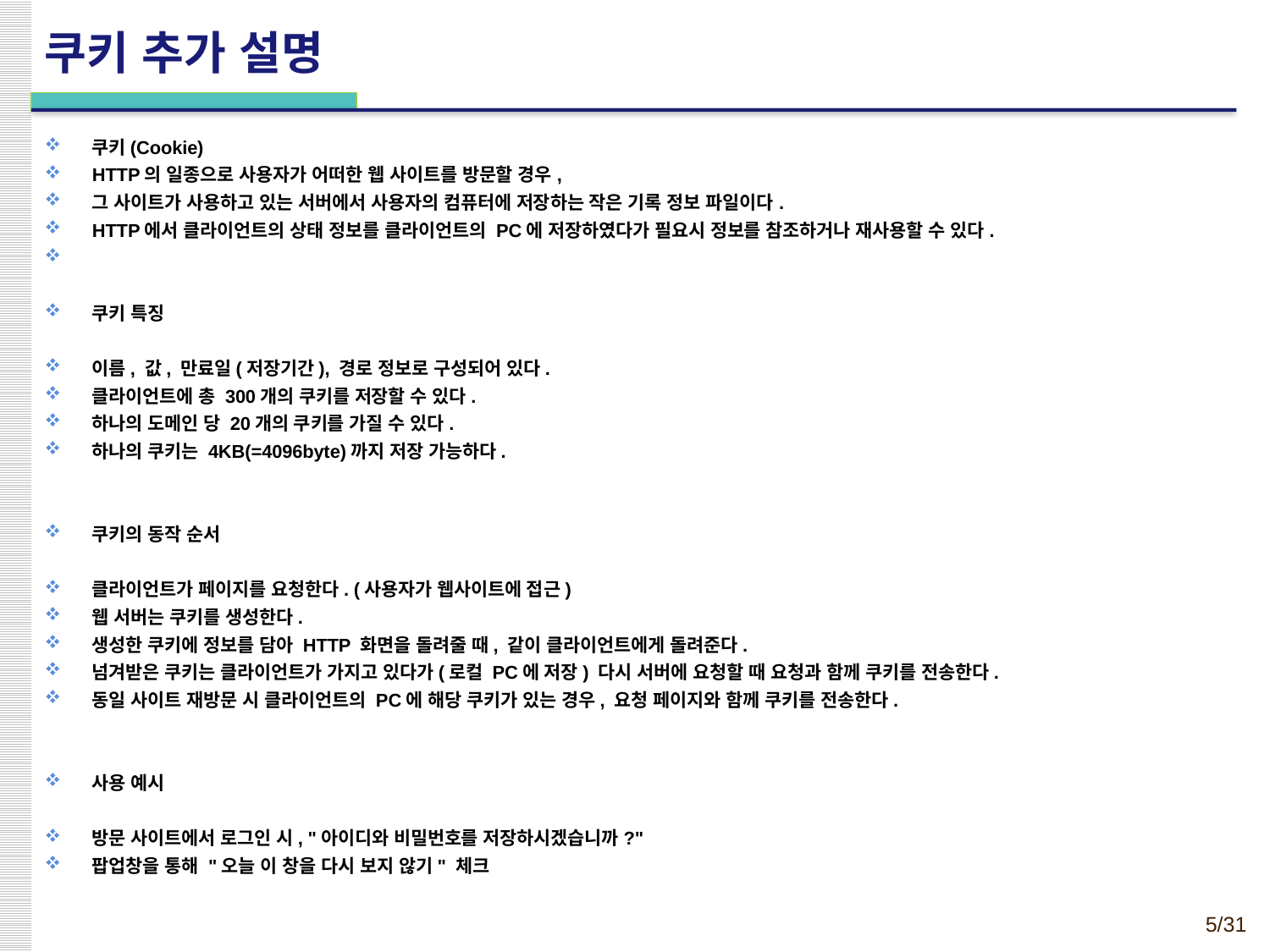

# 쿠키 추가 설명
쿠키(Cookie)
HTTP의 일종으로 사용자가 어떠한 웹 사이트를 방문할 경우,
그 사이트가 사용하고 있는 서버에서 사용자의 컴퓨터에 저장하는 작은 기록 정보 파일이다.
HTTP에서 클라이언트의 상태 정보를 클라이언트의 PC에 저장하였다가 필요시 정보를 참조하거나 재사용할 수 있다.

쿠키 특징

이름, 값, 만료일(저장기간), 경로 정보로 구성되어 있다.
클라이언트에 총 300개의 쿠키를 저장할 수 있다.
하나의 도메인 당 20개의 쿠키를 가질 수 있다.
하나의 쿠키는 4KB(=4096byte)까지 저장 가능하다.

쿠키의 동작 순서

클라이언트가 페이지를 요청한다. (사용자가 웹사이트에 접근)
웹 서버는 쿠키를 생성한다.
생성한 쿠키에 정보를 담아 HTTP 화면을 돌려줄 때, 같이 클라이언트에게 돌려준다.
넘겨받은 쿠키는 클라이언트가 가지고 있다가(로컬 PC에 저장) 다시 서버에 요청할 때 요청과 함께 쿠키를 전송한다.
동일 사이트 재방문 시 클라이언트의 PC에 해당 쿠키가 있는 경우, 요청 페이지와 함께 쿠키를 전송한다.

사용 예시

방문 사이트에서 로그인 시, "아이디와 비밀번호를 저장하시겠습니까?"
팝업창을 통해 "오늘 이 창을 다시 보지 않기" 체크